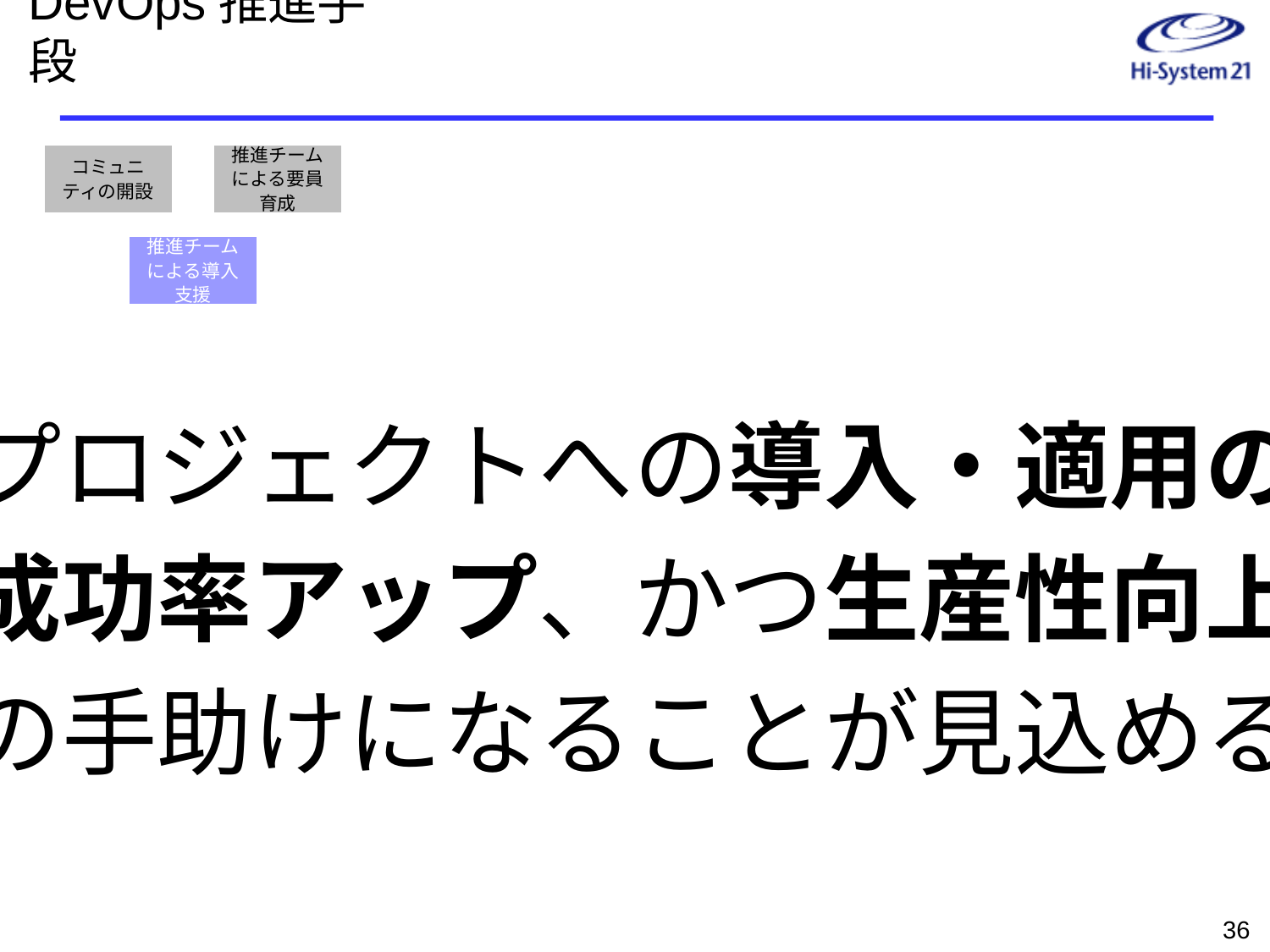

# DevOps推進手段
コミュニティの開設
推進チームによる要員育成
推進チームによる導入支援
プロジェクトへの導入・適用の
成功率アップ、かつ生産性向上
の手助けになることが見込める
36